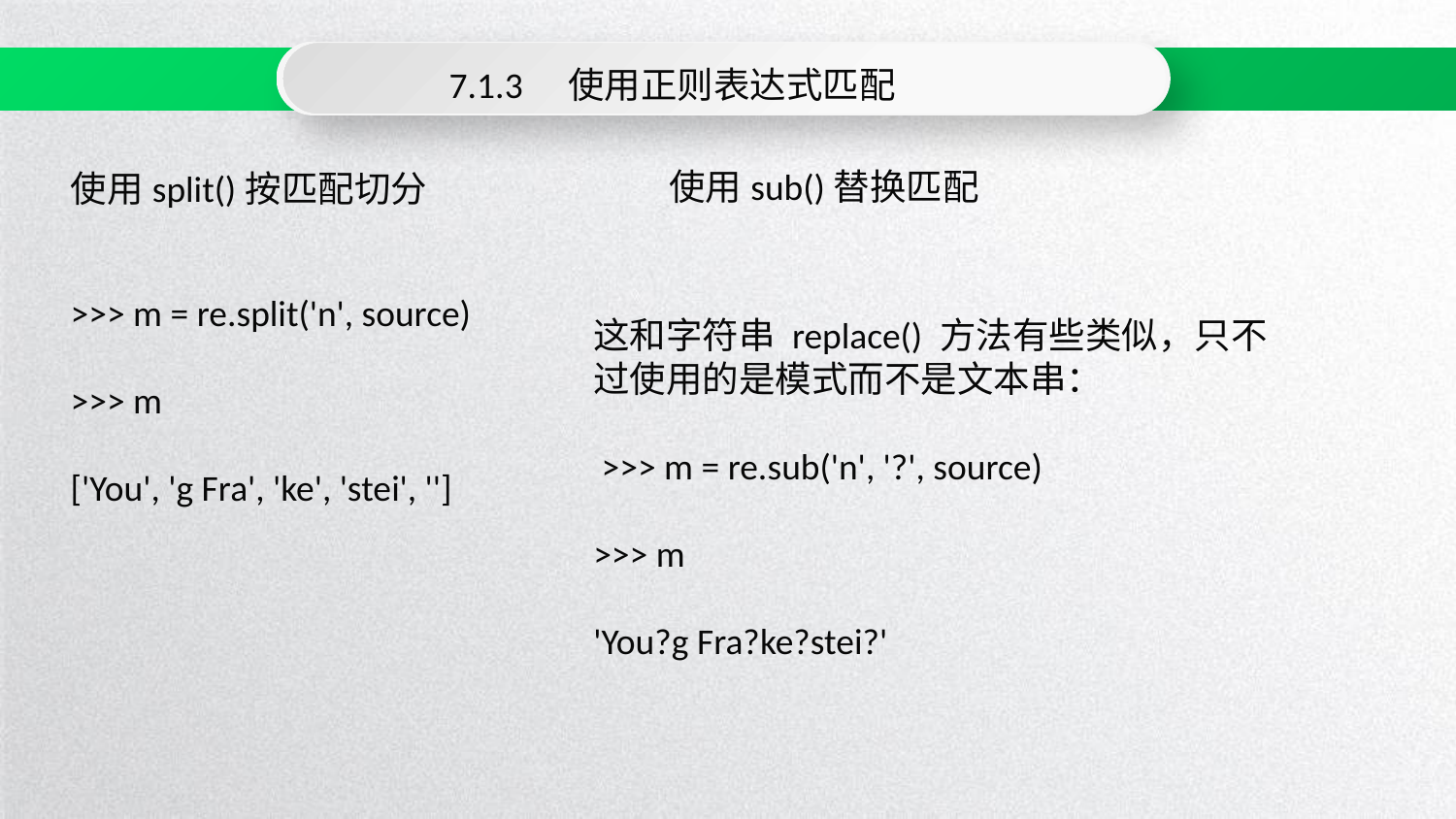

7.1.3　使用正则表达式匹配
使用sub()替换匹配
使用split()按匹配切分
>>> m = re.split('n', source)

>>> m

['You', 'g Fra', 'ke', 'stei', '']
这和字符串 replace() 方法有些类似，只不过使用的是模式而不是文本串：

 >>> m = re.sub('n', '?', source)

>>> m

'You?g Fra?ke?stei?'